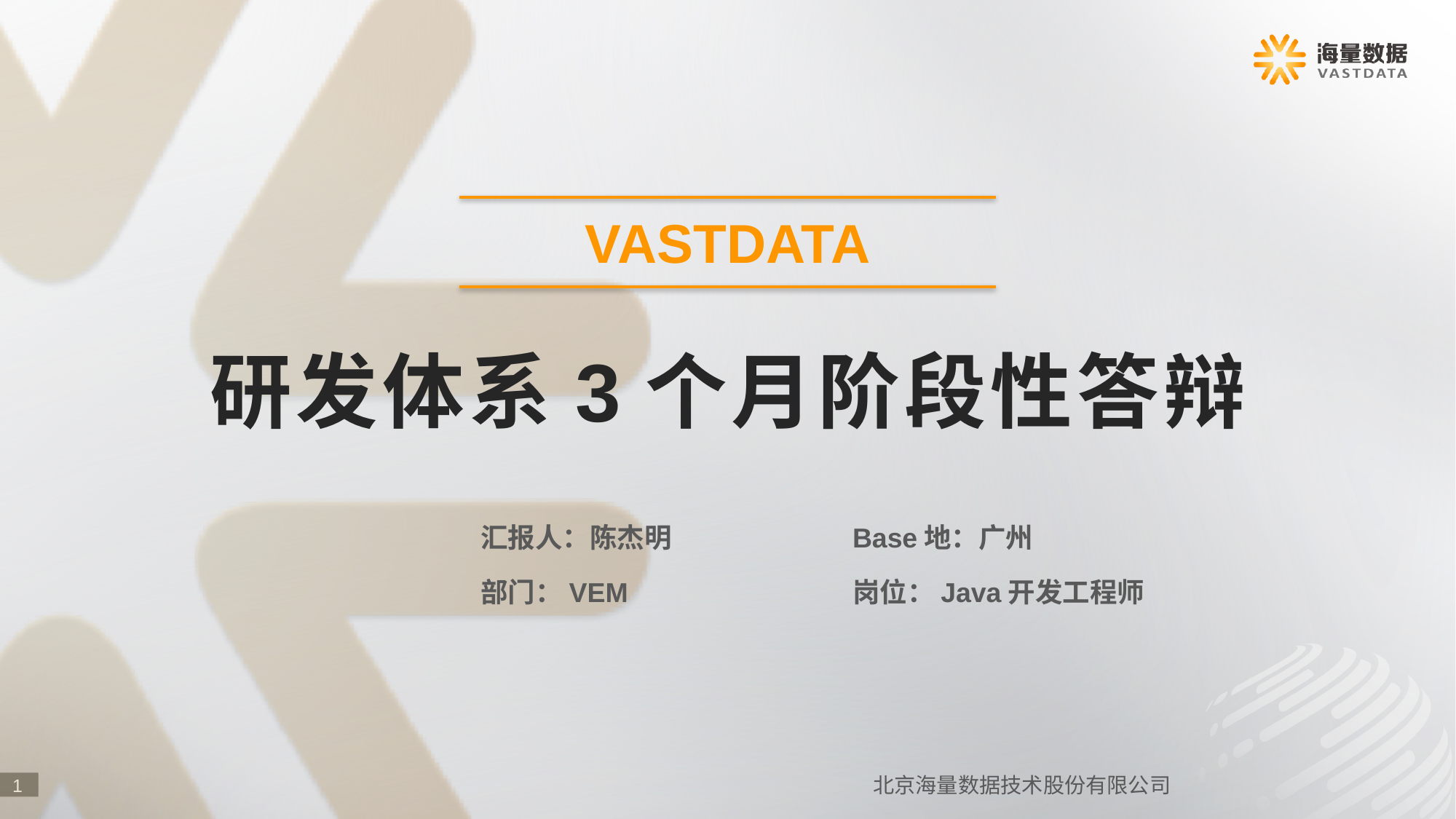

VASTDATA
研发体系3个月阶段性答辩
Base地：广州
岗位：Java开发工程师

汇报人：陈杰明
部门：VEM

北京海量数据技术股份有限公司